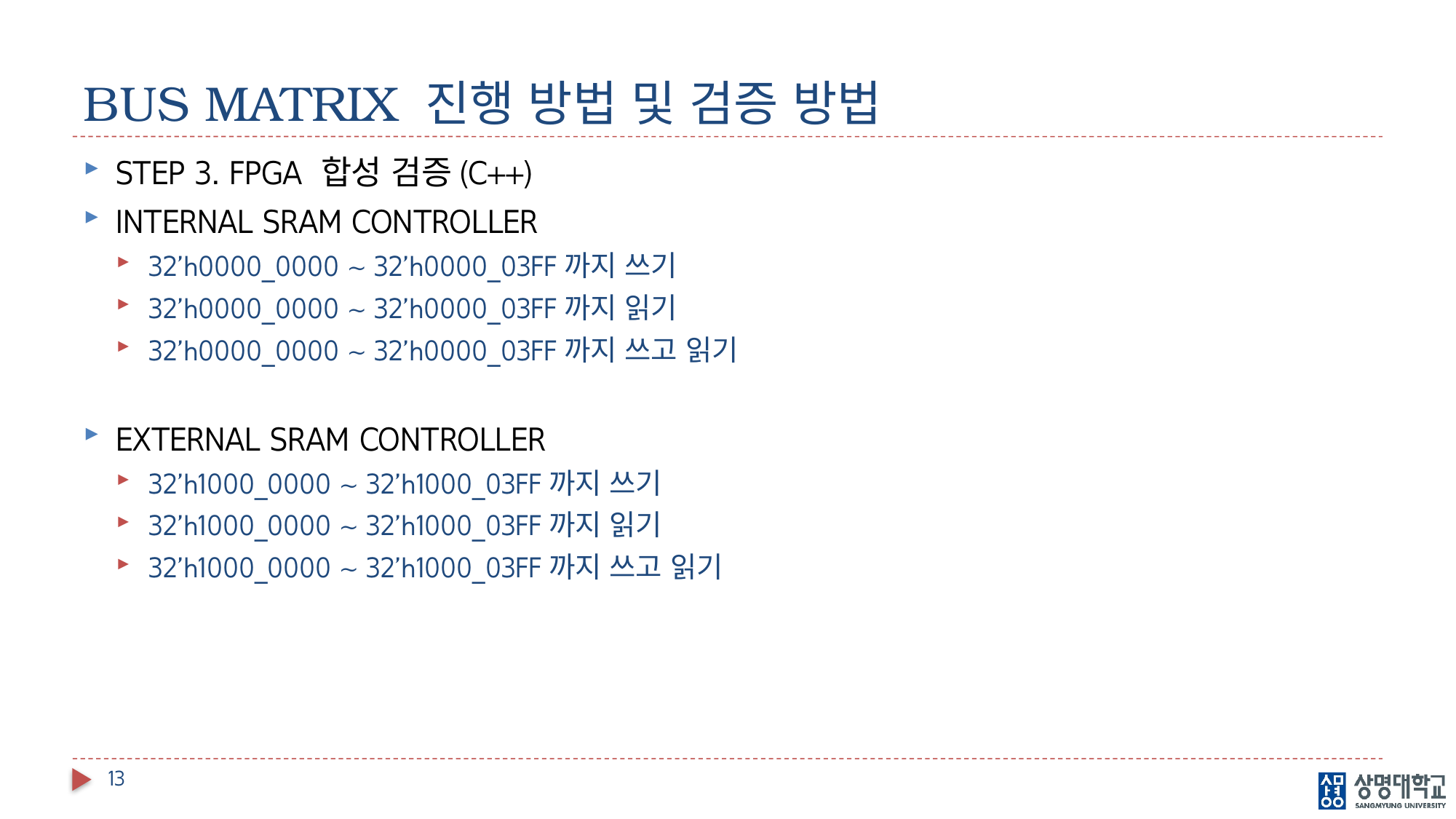

# BUS MATRIX 진행 방법 및 검증 방법
STEP 3. FPGA 합성 검증(C++)
INTERNAL SRAM CONTROLLER
32’h0000_0000 ~ 32’h0000_03FF까지 쓰기
32’h0000_0000 ~ 32’h0000_03FF까지 읽기
32’h0000_0000 ~ 32’h0000_03FF까지 쓰고 읽기

EXTERNAL SRAM CONTROLLER
32’h1000_0000 ~ 32’h1000_03FF까지 쓰기
32’h1000_0000 ~ 32’h1000_03FF까지 읽기
32’h1000_0000 ~ 32’h1000_03FF까지 쓰고 읽기

13